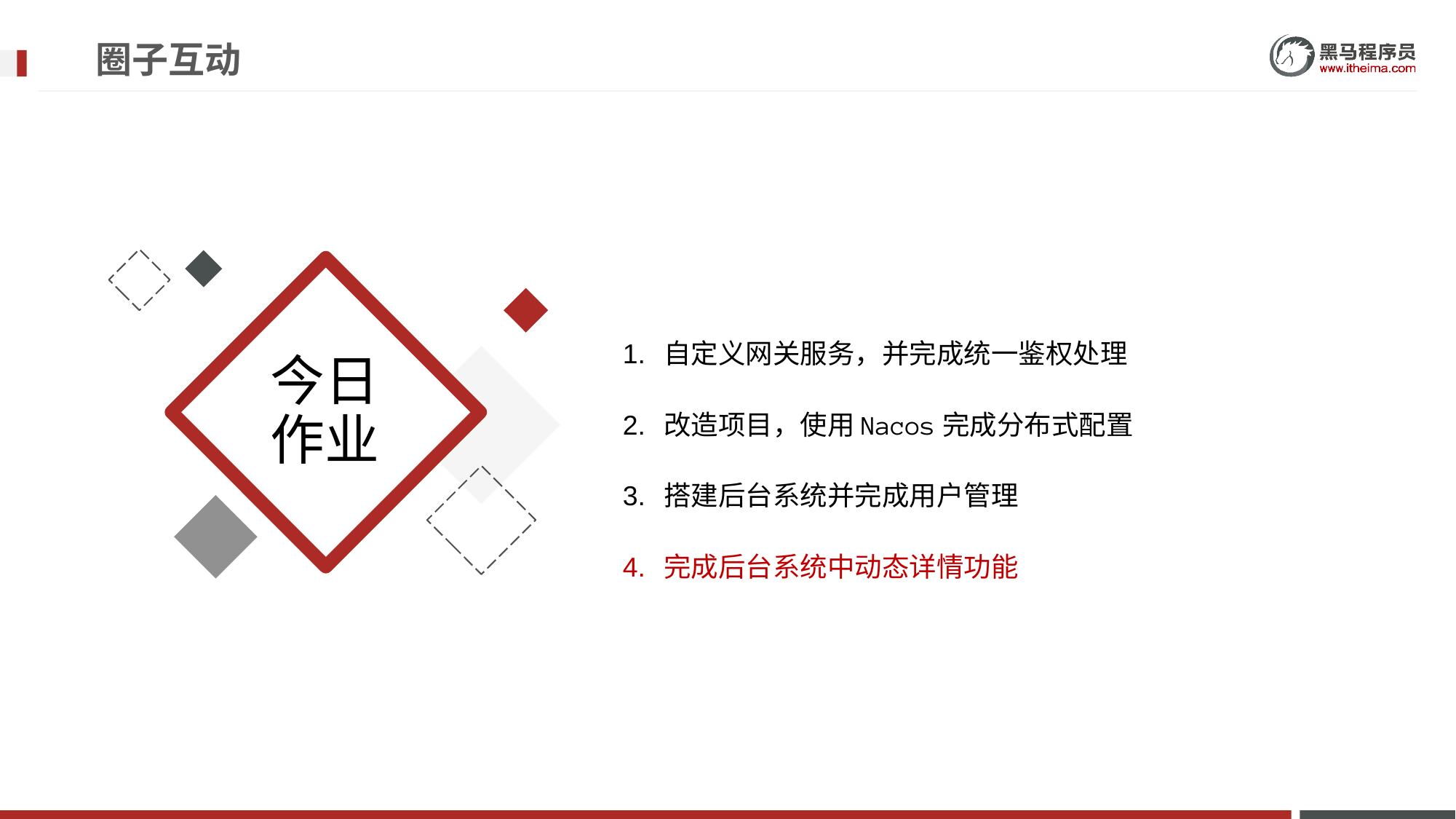

# 圈子互动
自定义网关服务，并完成统一鉴权处理
改造项目，使用Nacos完成分布式配置
搭建后台系统并完成用户管理
完成后台系统中动态详情功能